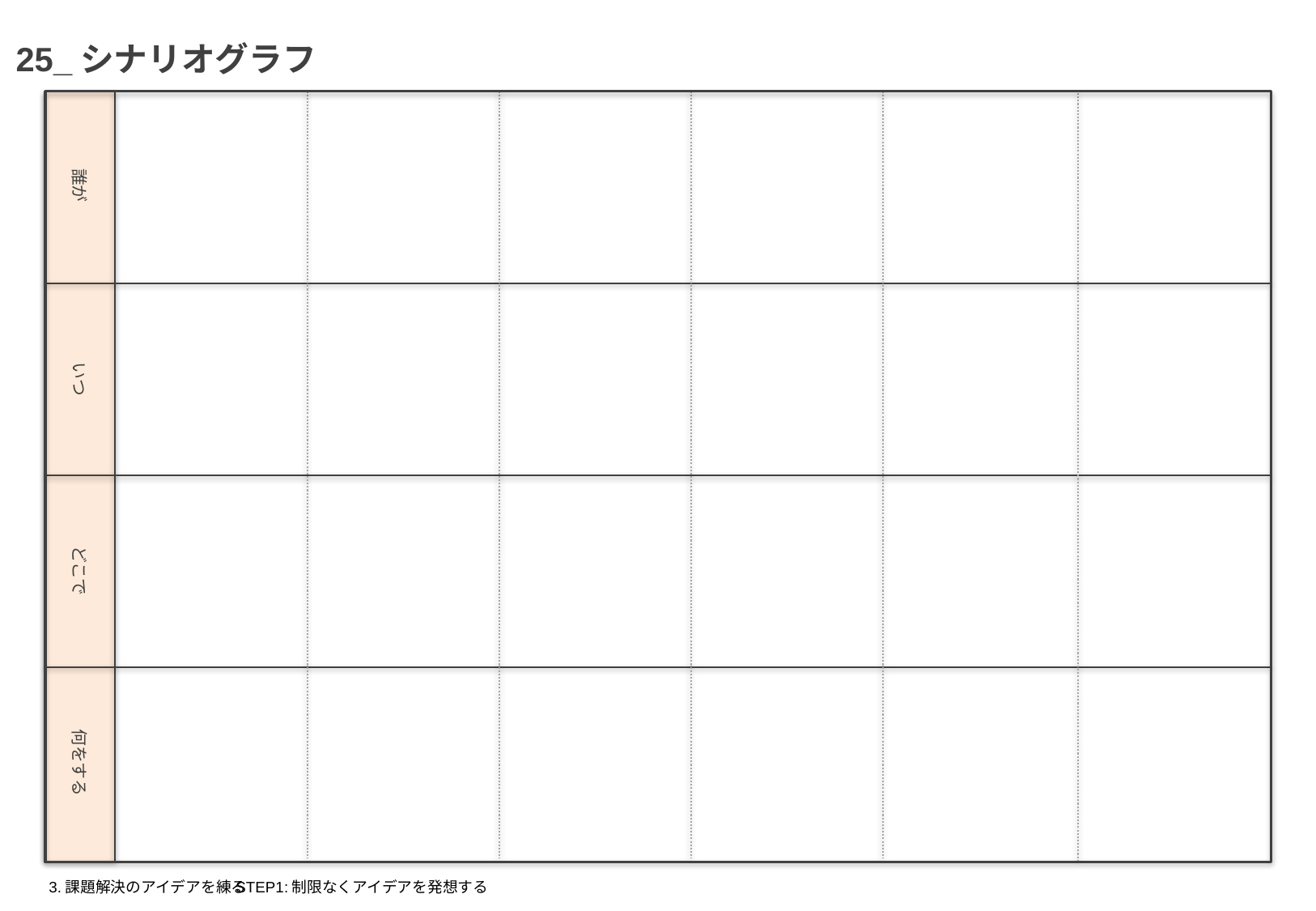

25_シナリオグラフ

誰が
いつ
どこで
何をする
3.課題解決のアイデアを練る
STEP1:制限なくアイデアを発想する